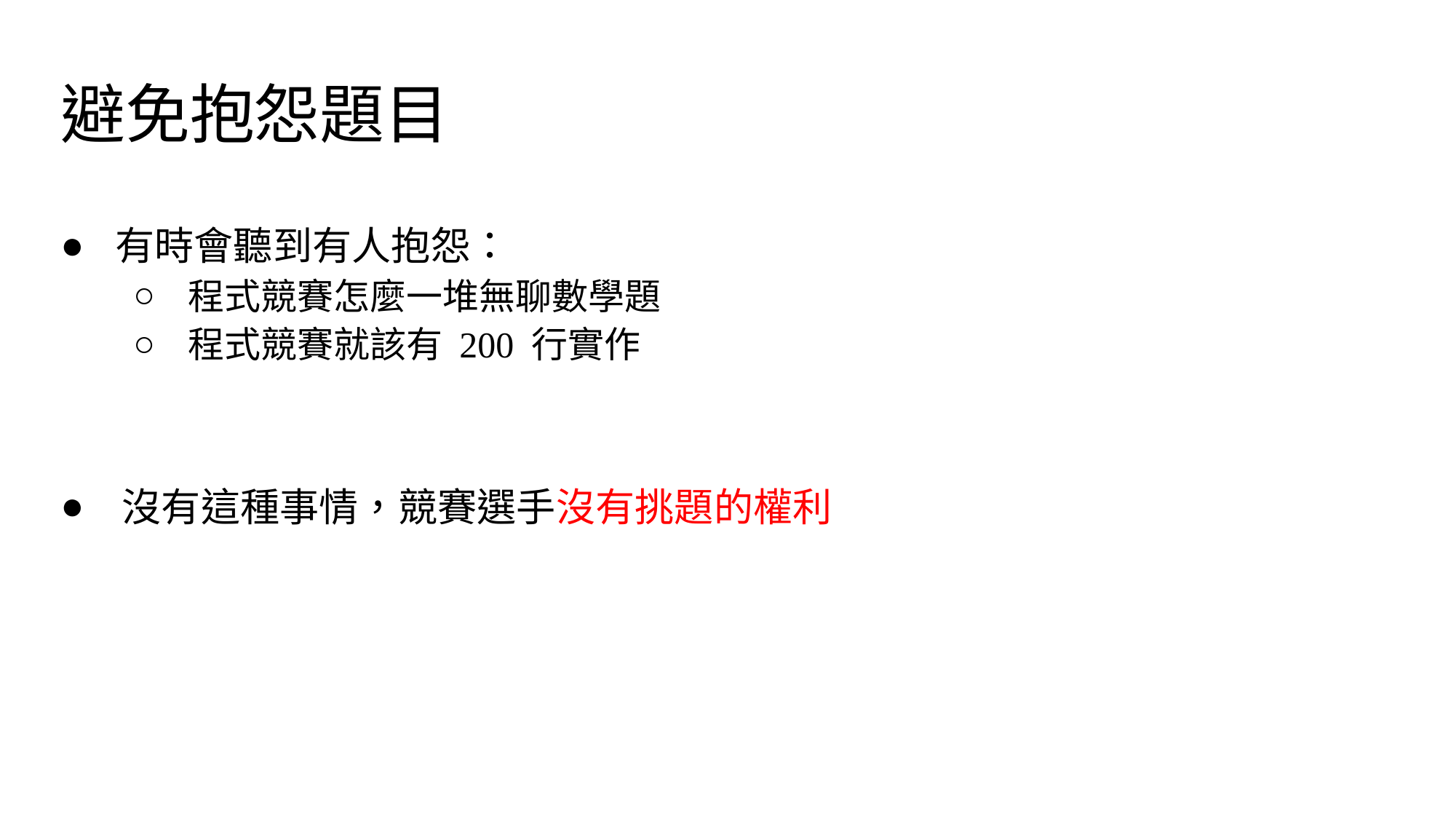

# 避免抱怨題目
有時會聽到有人抱怨：
程式競賽怎麼一堆無聊數學題
程式競賽就該有 200 行實作

沒有這種事情，競賽選手沒有挑題的權利